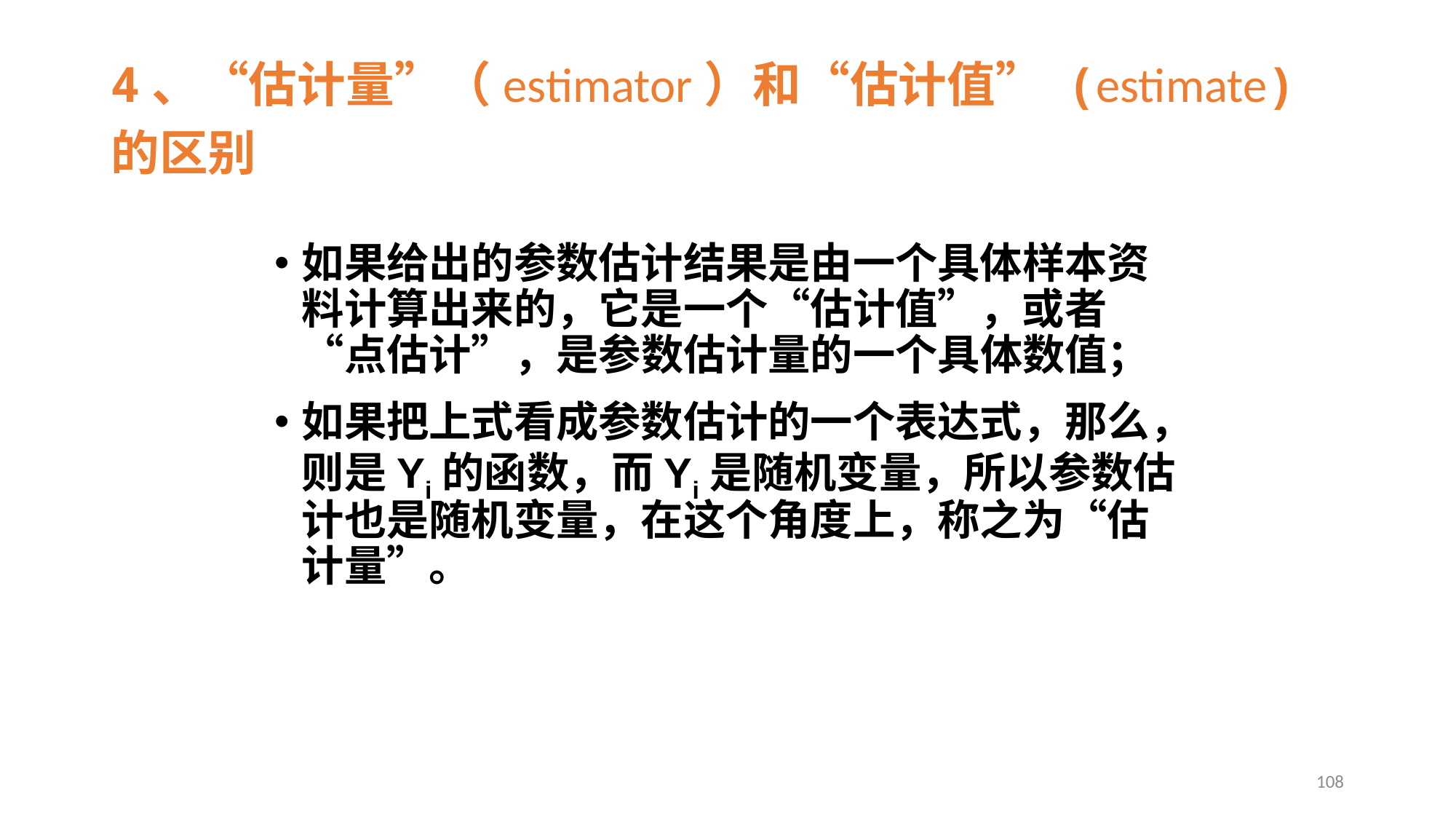

# 4、“估计量”（estimator）和“估计值” (estimate)的区别
如果给出的参数估计结果是由一个具体样本资料计算出来的，它是一个“估计值”，或者“点估计”，是参数估计量的一个具体数值；
如果把上式看成参数估计的一个表达式，那么，则是Yi的函数，而Yi是随机变量，所以参数估计也是随机变量，在这个角度上，称之为“估计量”。
108